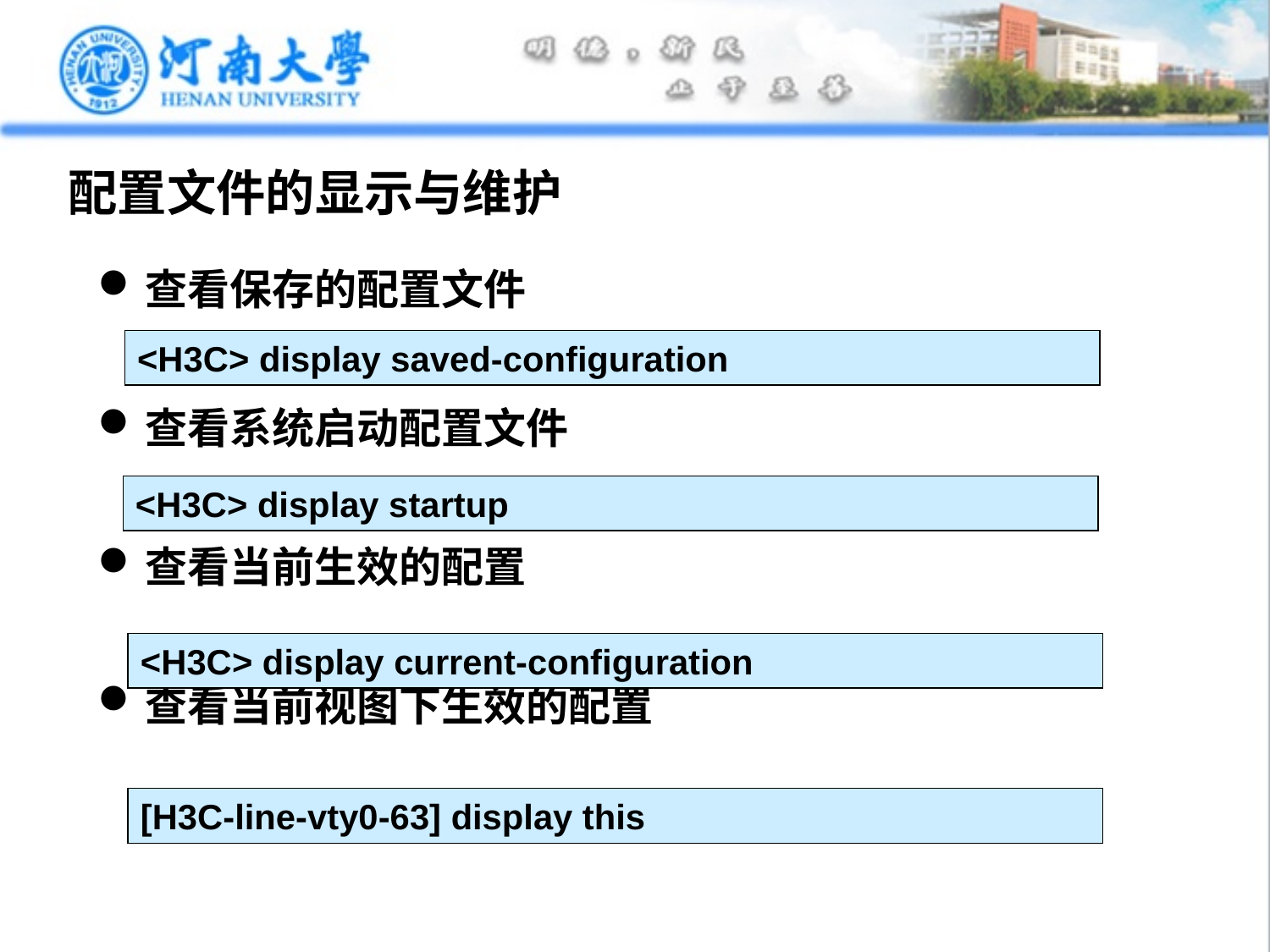

# 配置文件的显示与维护
查看保存的配置文件

查看系统启动配置文件

查看当前生效的配置

查看当前视图下生效的配置

<H3C> display saved-configuration
<H3C> display startup
<H3C> display current-configuration
[H3C-line-vty0-63] display this